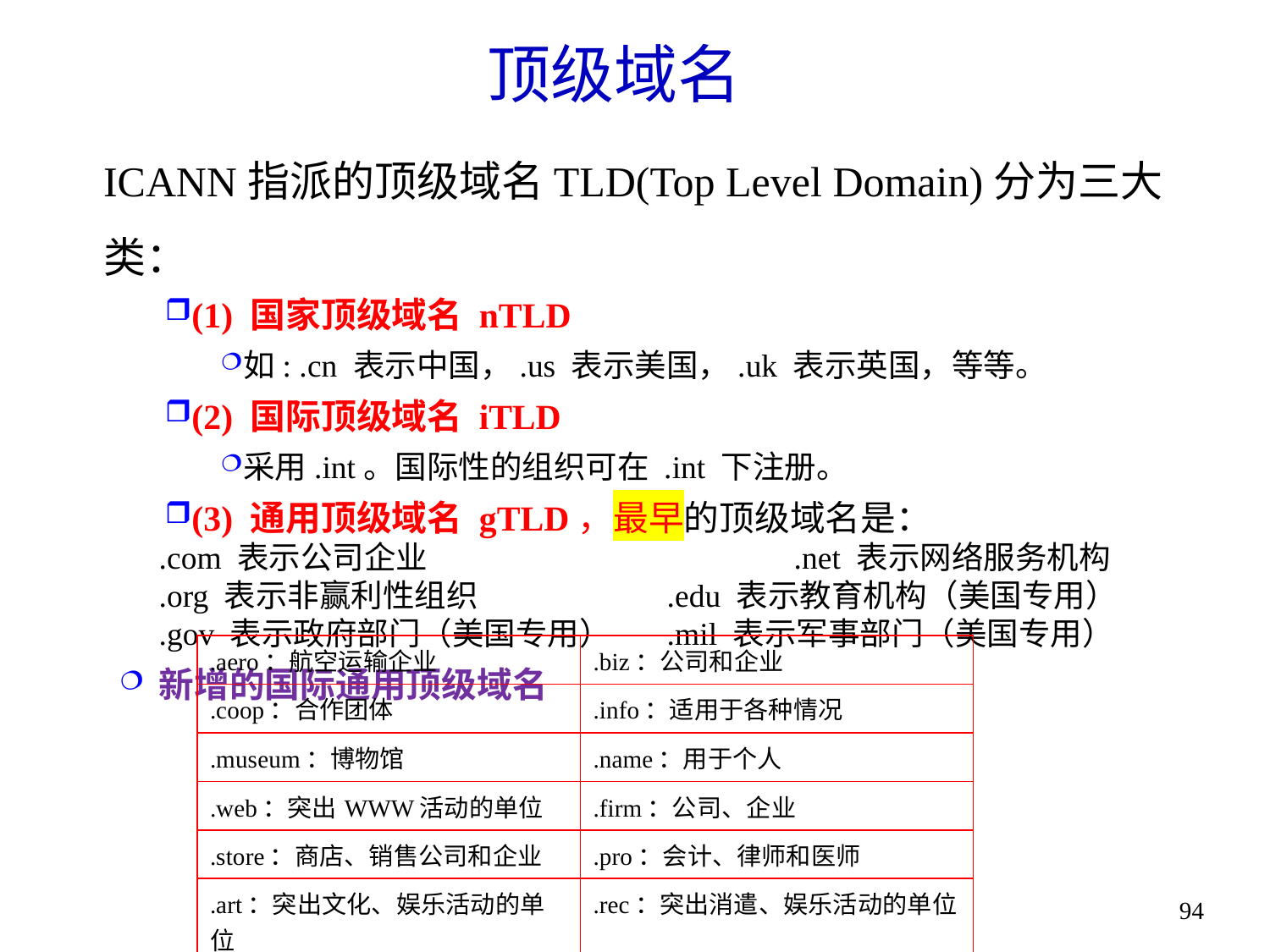

# 顶级域名
ICANN指派的顶级域名TLD(Top Level Domain)分为三大类：
(1) 国家顶级域名 nTLD
如: .cn 表示中国，.us 表示美国，.uk 表示英国，等等。
(2) 国际顶级域名 iTLD
采用.int。国际性的组织可在 .int 下注册。
(3) 通用顶级域名 gTLD，最早的顶级域名是：
.com 表示公司企业 			.net 表示网络服务机构
.org 表示非赢利性组织		.edu 表示教育机构（美国专用）
.gov 表示政府部门（美国专用）	.mil 表示军事部门（美国专用）
新增的国际通用顶级域名

| .aero：航空运输企业 | .biz：公司和企业 |
| --- | --- |
| .coop：合作团体 | .info：适用于各种情况 |
| .museum：博物馆 | .name：用于个人 |
| .web：突出WWW活动的单位 | .firm：公司、企业 |
| .store：商店、销售公司和企业 | .pro：会计、律师和医师 |
| .art：突出文化、娱乐活动的单位 | .rec：突出消遣、娱乐活动的单位 |
94